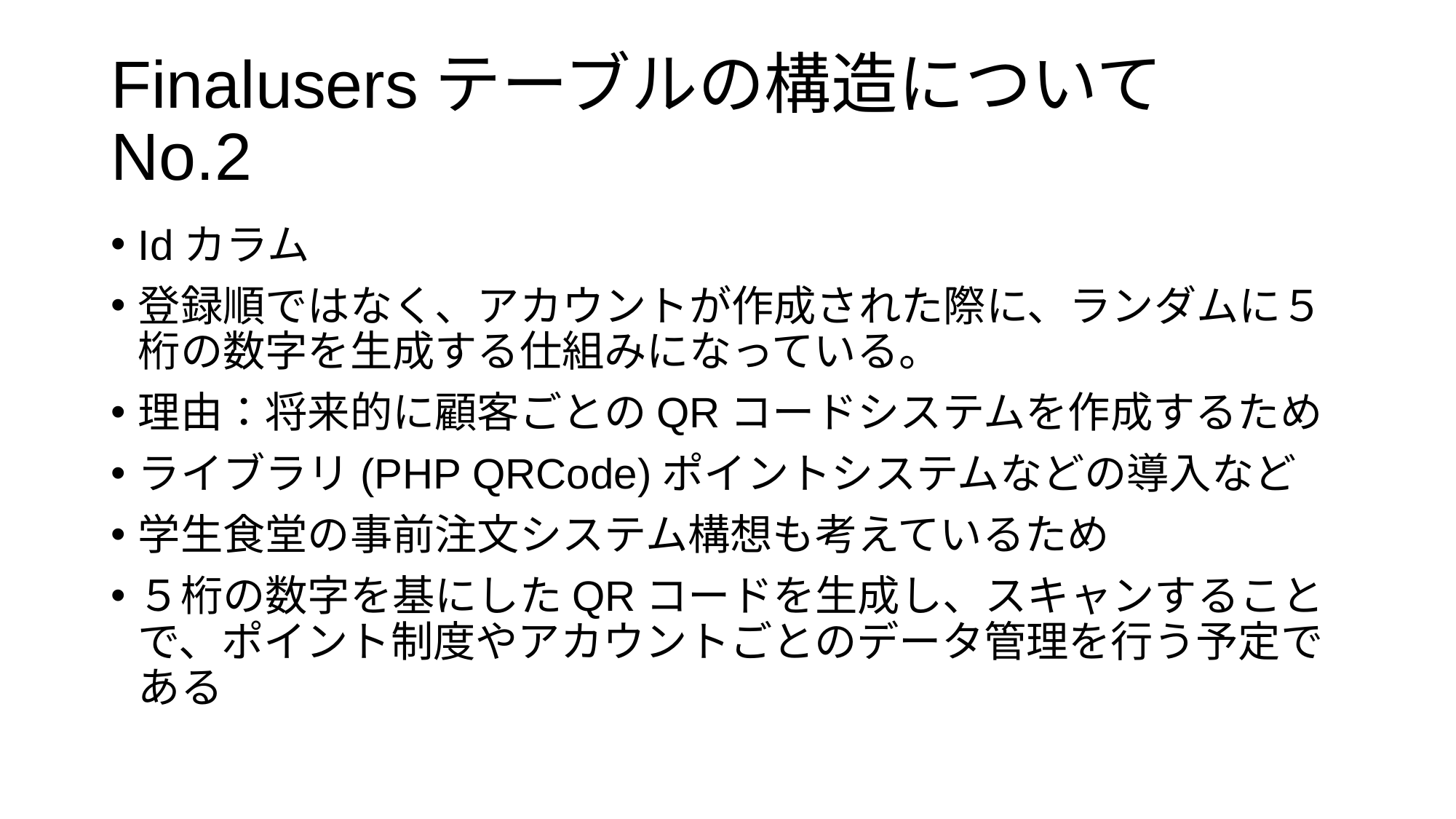

# Finalusersテーブルの構造について　No.2
Idカラム
登録順ではなく、アカウントが作成された際に、ランダムに５桁の数字を生成する仕組みになっている。
理由：将来的に顧客ごとのQRコードシステムを作成するため
ライブラリ(PHP QRCode)ポイントシステムなどの導入など
学生食堂の事前注文システム構想も考えているため
５桁の数字を基にしたQRコードを生成し、スキャンすることで、ポイント制度やアカウントごとのデータ管理を行う予定である